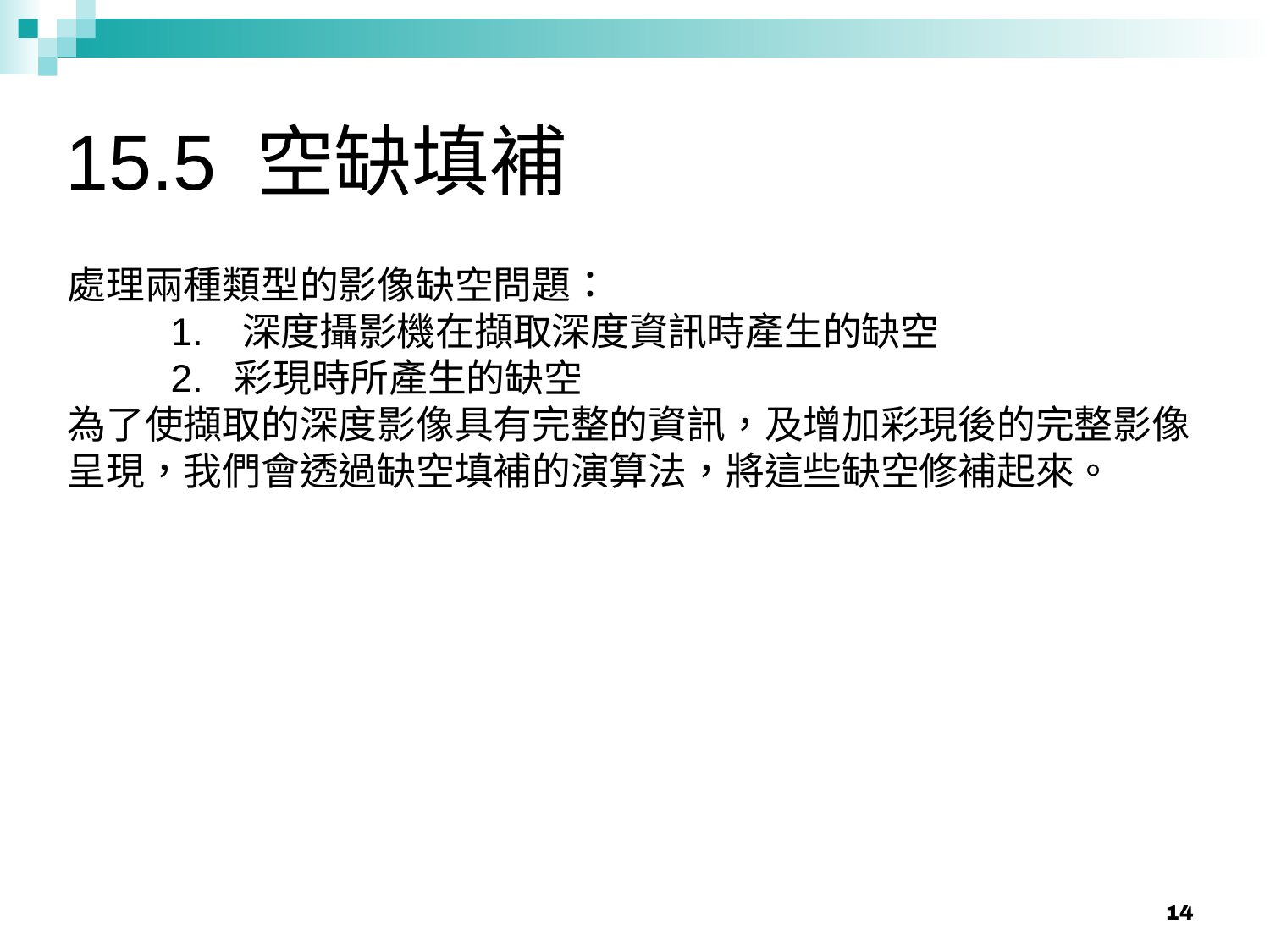

# 15.5 空缺填補
處理兩種類型的影像缺空問題：
深度攝影機在擷取深度資訊時產生的缺空
彩現時所產生的缺空
為了使擷取的深度影像具有完整的資訊，及增加彩現後的完整影像呈現，我們會透過缺空填補的演算法，將這些缺空修補起來。
14